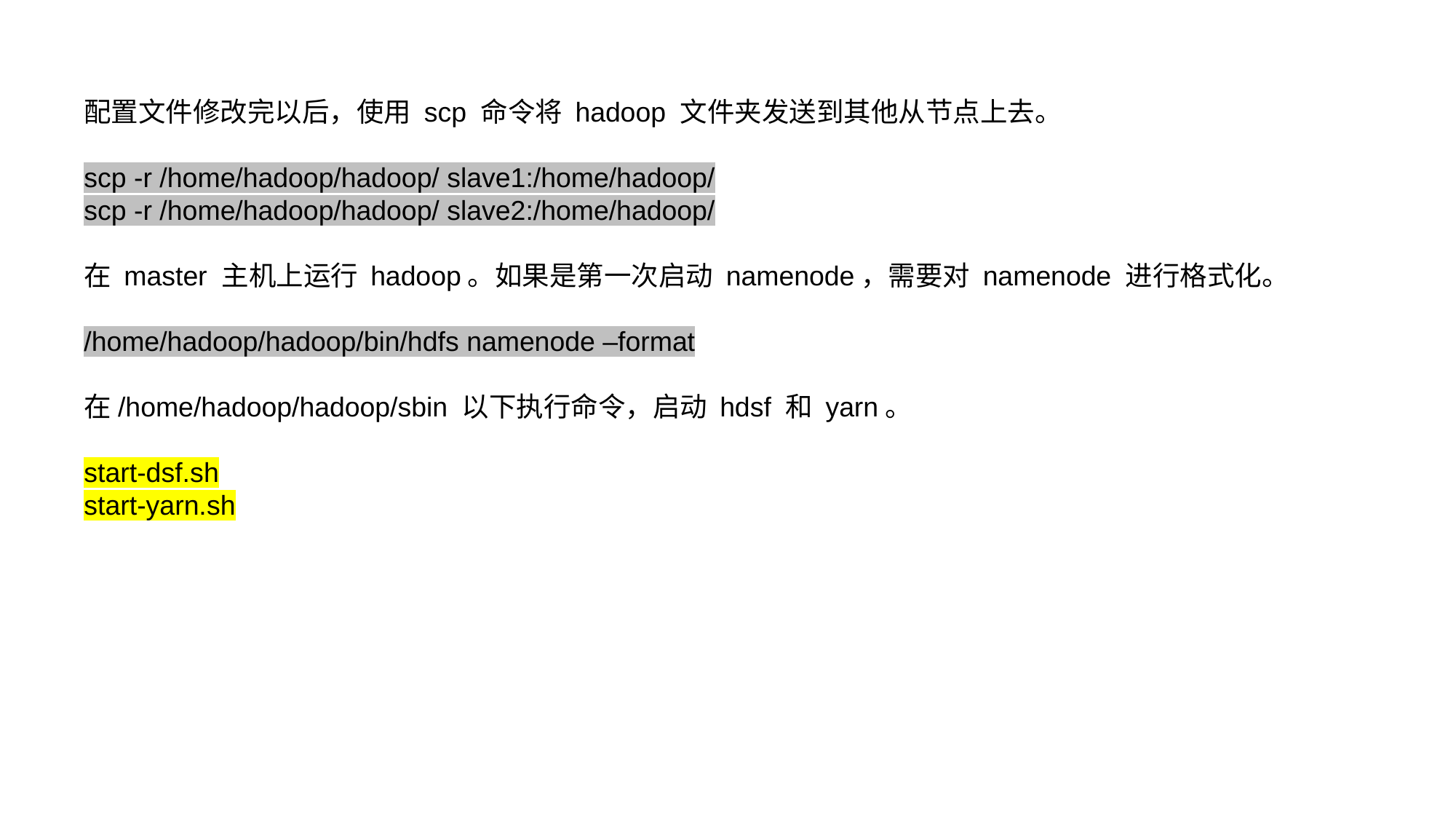

配置⽂件修改完以后，使⽤ scp 命令将 hadoop ⽂件夹发送到其他从节点上去。

scp -r /home/hadoop/hadoop/ slave1:/home/hadoop/
scp -r /home/hadoop/hadoop/ slave2:/home/hadoop/

在 master 主机上运⾏ hadoop。如果是第⼀次启动 namenode，需要对 namenode 进⾏格式化。

/home/hadoop/hadoop/bin/hdfs namenode –format

在/home/hadoop/hadoop/sbin 以下执⾏命令，启动 hdsf 和 yarn。

start-dsf.sh
start-yarn.sh